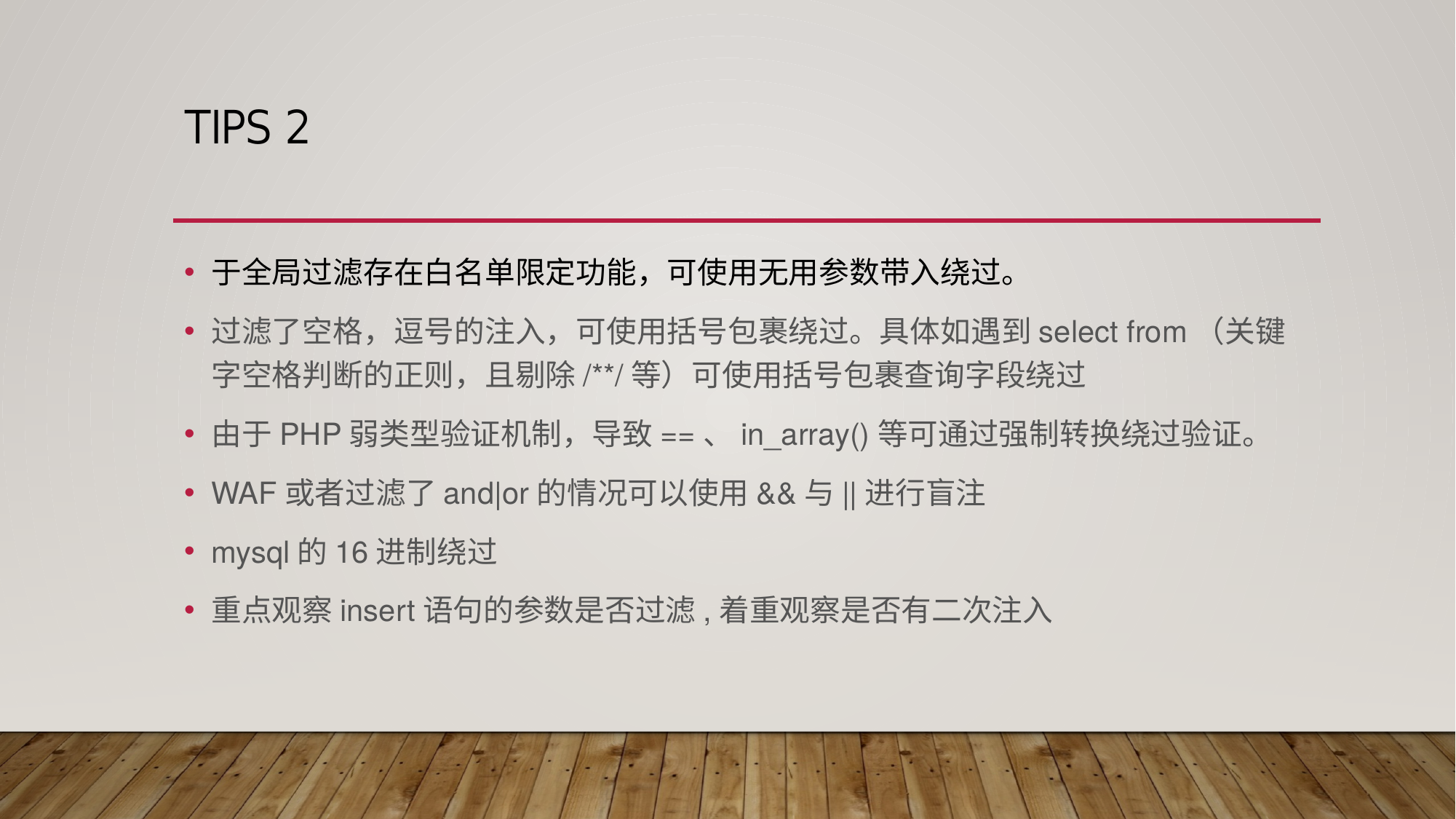

# tips 2
于全局过滤存在白名单限定功能，可使用无用参数带入绕过。
过滤了空格，逗号的注入，可使用括号包裹绕过。具体如遇到select from（关键字空格判断的正则，且剔除/**/等）可使用括号包裹查询字段绕过
由于PHP弱类型验证机制，导致==、in_array()等可通过强制转换绕过验证。
WAF或者过滤了and|or的情况可以使用&&与||进行盲注
mysql的16进制绕过
重点观察insert语句的参数是否过滤,着重观察是否有二次注入